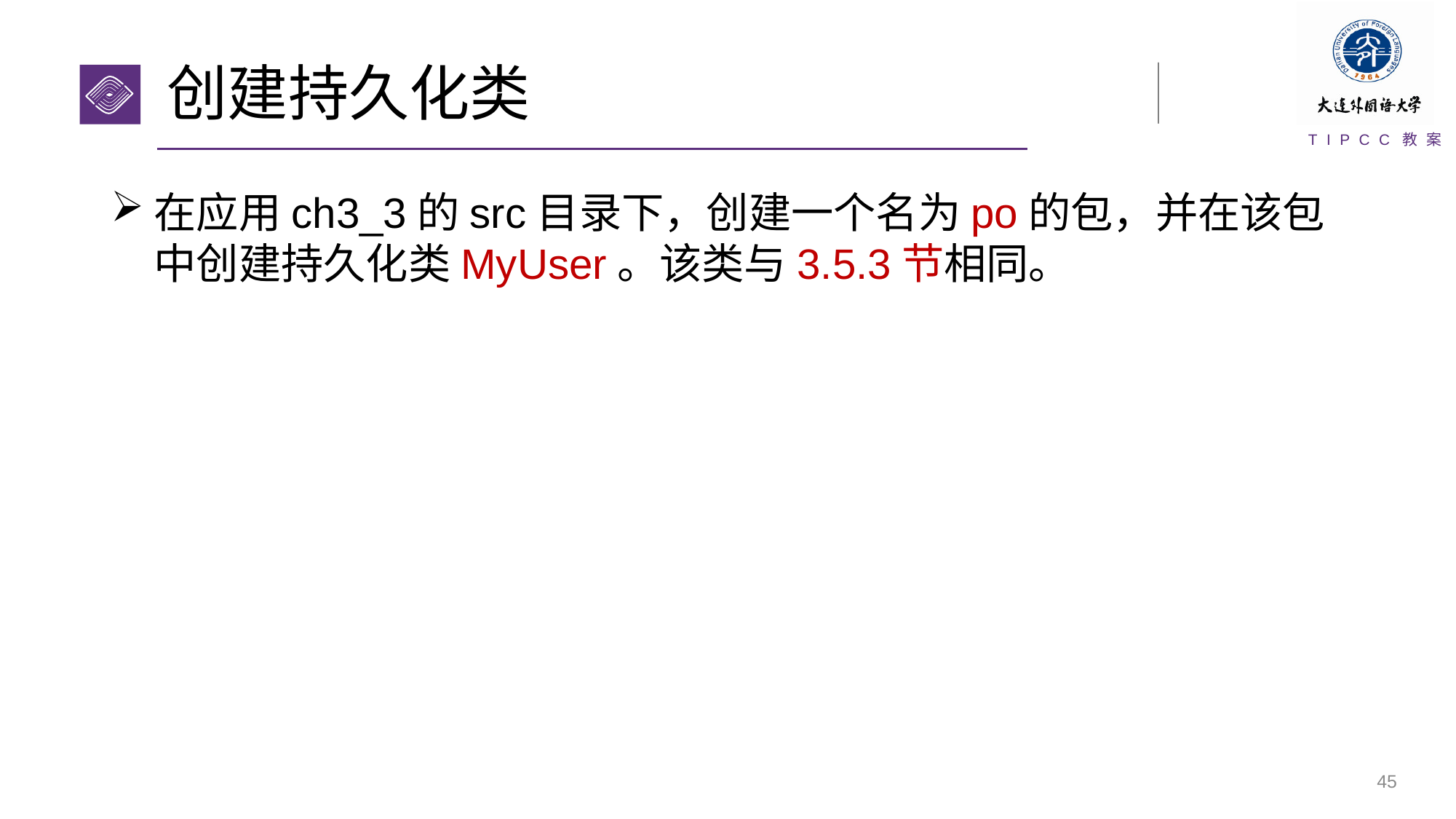

# 创建持久化类
在应用ch3_3的src目录下，创建一个名为po的包，并在该包中创建持久化类MyUser。该类与3.5.3节相同。
45